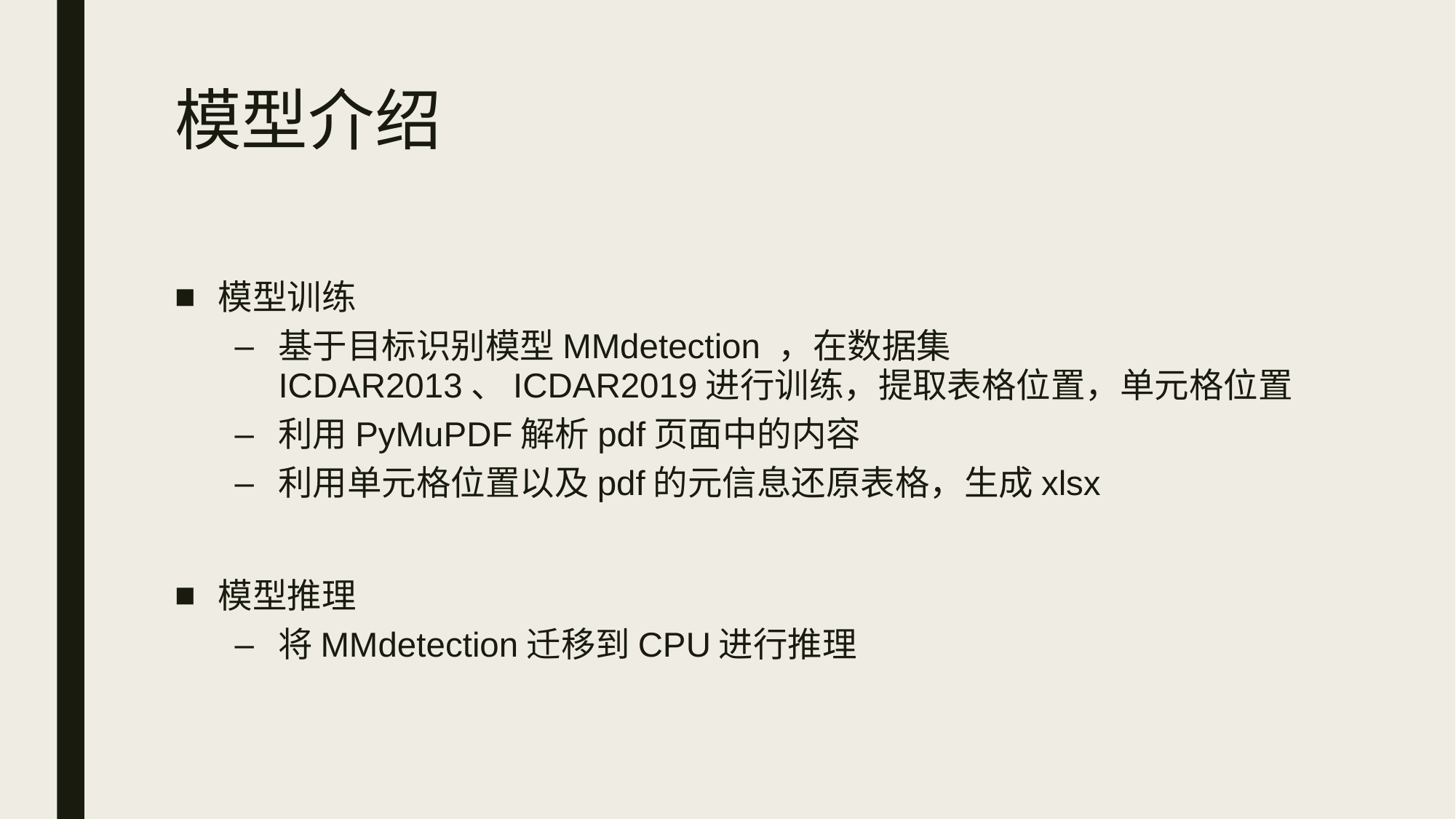

# 模型介绍
模型训练
基于目标识别模型MMdetection ，在数据集ICDAR2013、ICDAR2019进行训练，提取表格位置，单元格位置
利用PyMuPDF解析pdf页面中的内容
利用单元格位置以及pdf的元信息还原表格，生成xlsx

模型推理
将MMdetection迁移到CPU进行推理